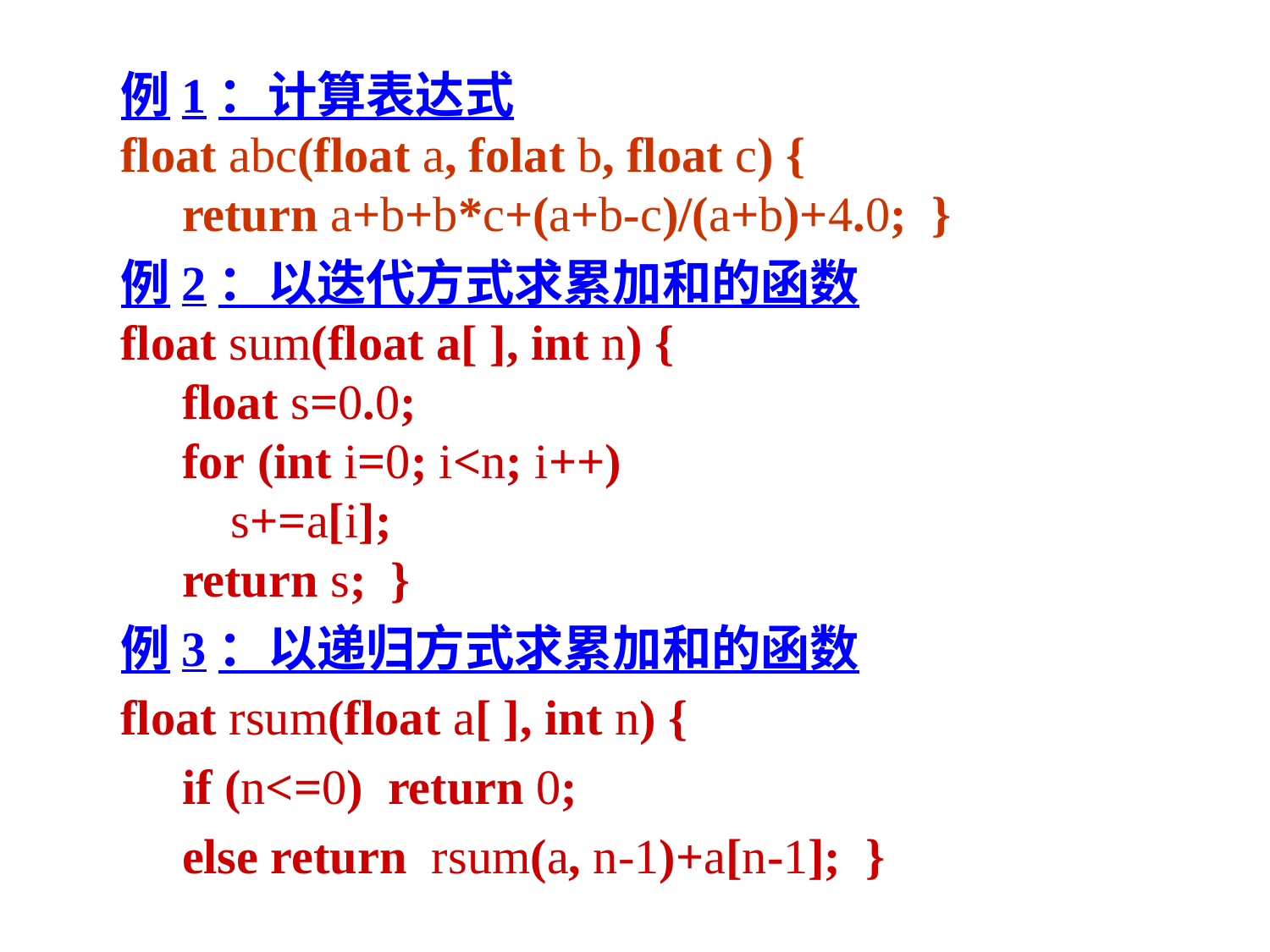

例1：计算表达式
float abc(float a, folat b, float c) {
     return a+b+b*c+(a+b-c)/(a+b)+4.0;  }
例2：以迭代方式求累加和的函数
float sum(float a[ ], int n) {
     float s=0.0;
     for (int i=0; i<n; i++)
         s+=a[i];
     return s;  }
例3：以递归方式求累加和的函数
float rsum(float a[ ], int n) {
     if (n<=0)  return 0;
     else return  rsum(a, n-1)+a[n-1];  }
75